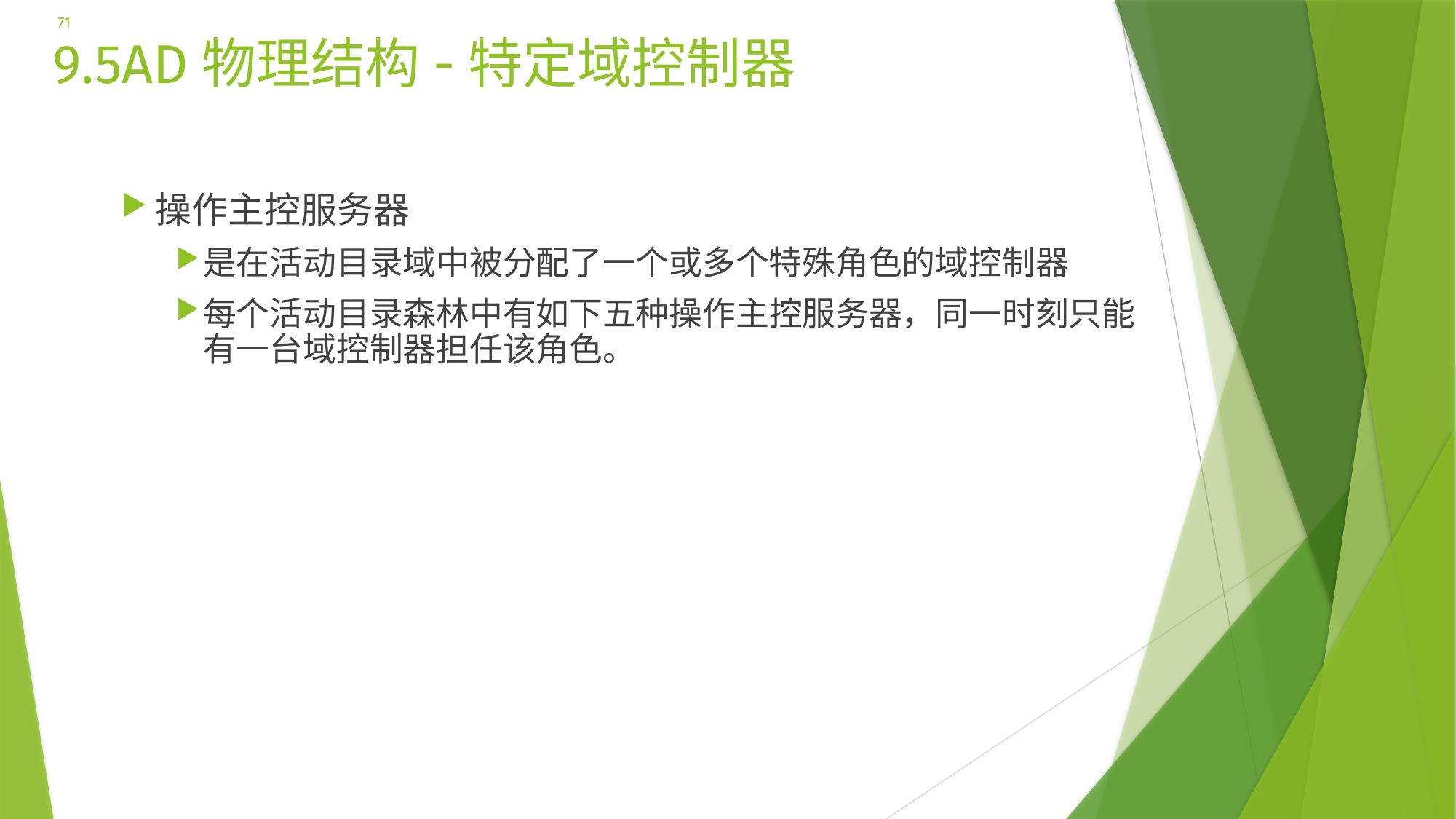

71
# 9.5AD物理结构-特定域控制器
操作主控服务器
是在活动目录域中被分配了一个或多个特殊角色的域控制器
每个活动目录森林中有如下五种操作主控服务器，同一时刻只能有一台域控制器担任该角色。